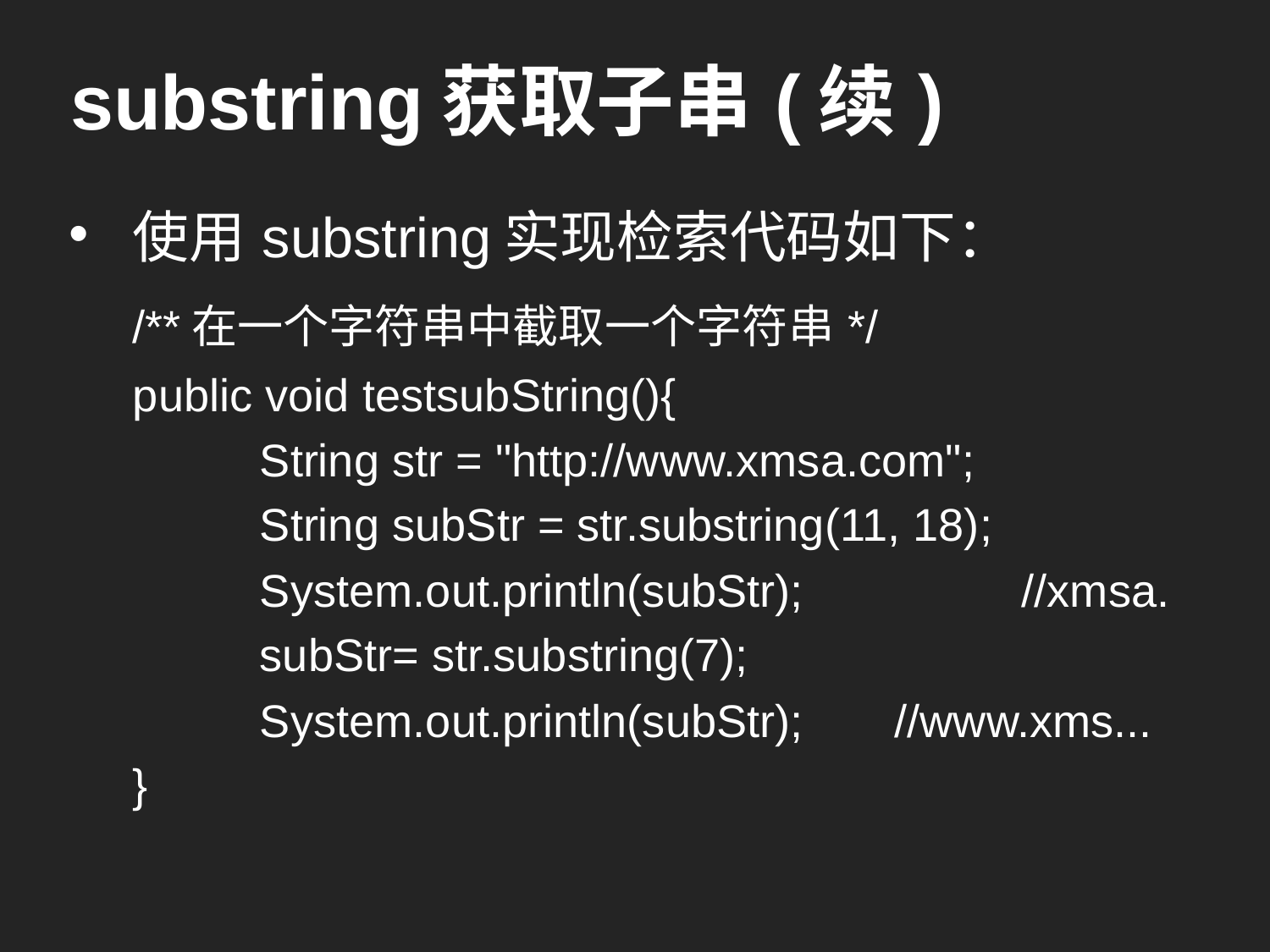

# substring获取子串(续)
使用substring实现检索代码如下：
/**在一个字符串中截取一个字符串*/
public void testsubString(){
	String str = "http://www.xmsa.com";
	String subStr = str.substring(11, 18);
	System.out.println(subStr);		//xmsa.
	subStr= str.substring(7);
	System.out.println(subStr);	//www.xms...
}